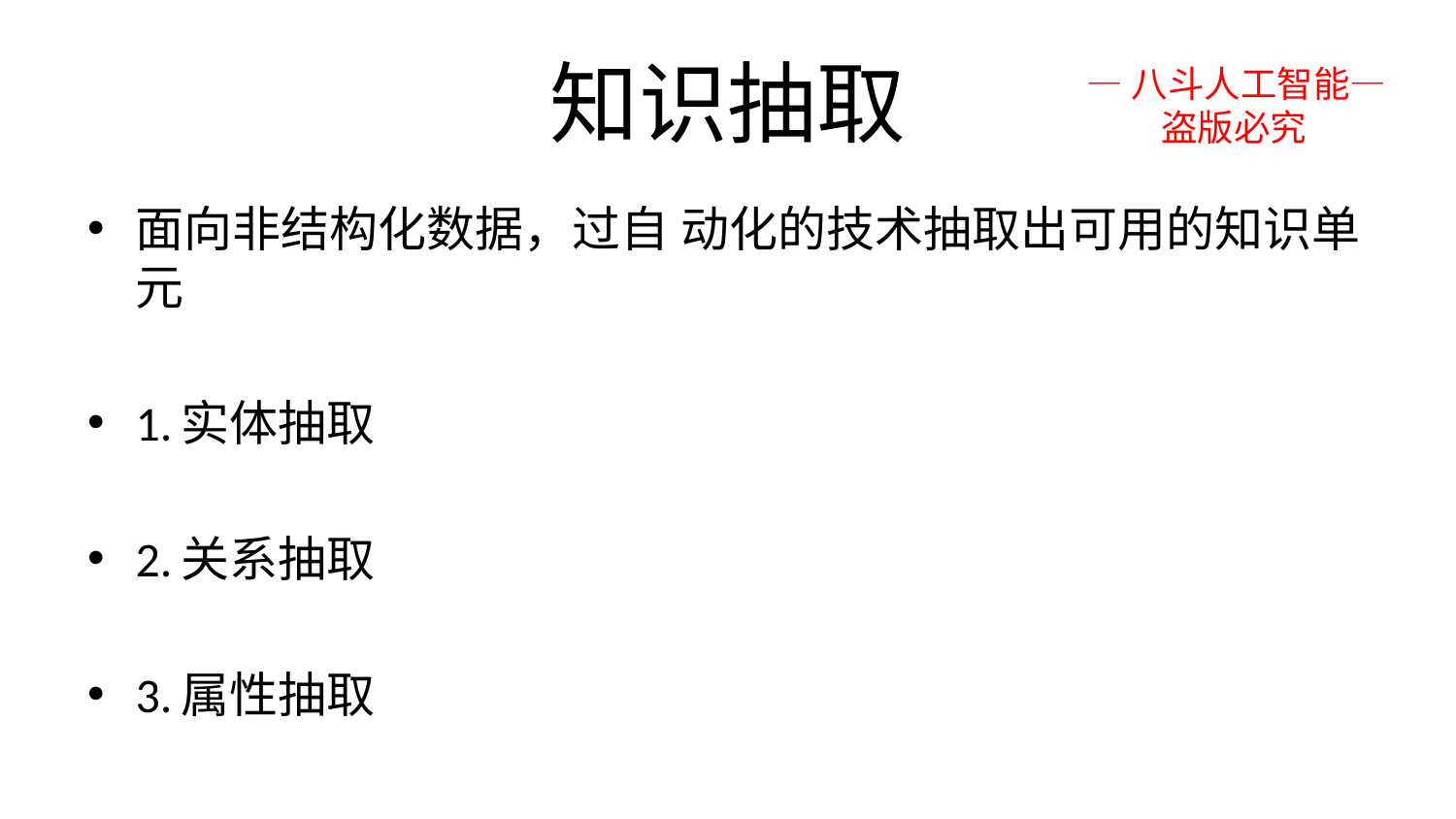

# 知识抽取
—八斗人工智能—
        盗版必究
面向非结构化数据，过自 动化的技术抽取出可用的知识单元

1.实体抽取

2.关系抽取

3.属性抽取